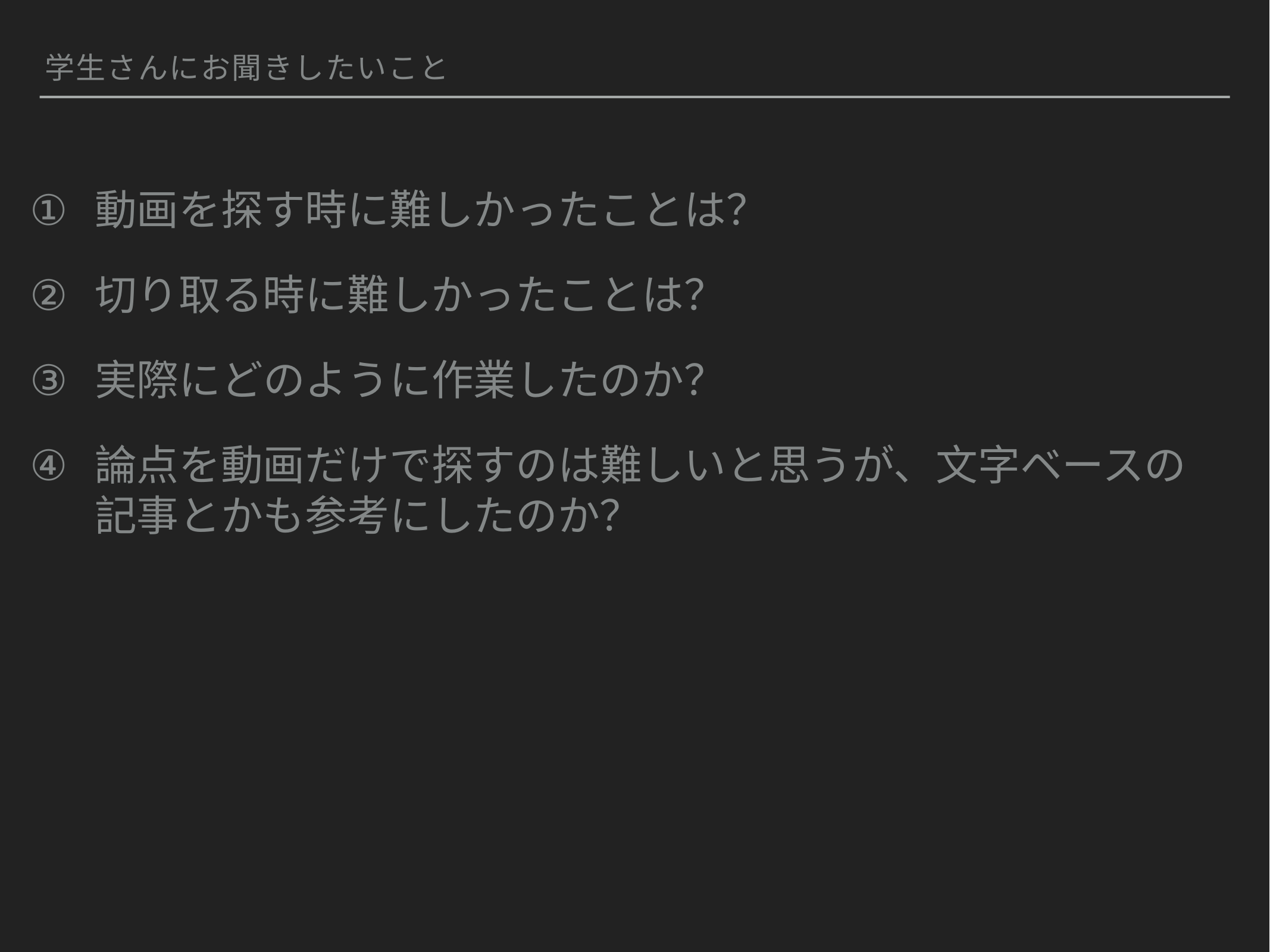

学生さんにお聞きしたいこと
動画を探す時に難しかったことは？
切り取る時に難しかったことは？
実際にどのように作業したのか？
論点を動画だけで探すのは難しいと思うが、文字ベースの記事とかも参考にしたのか？